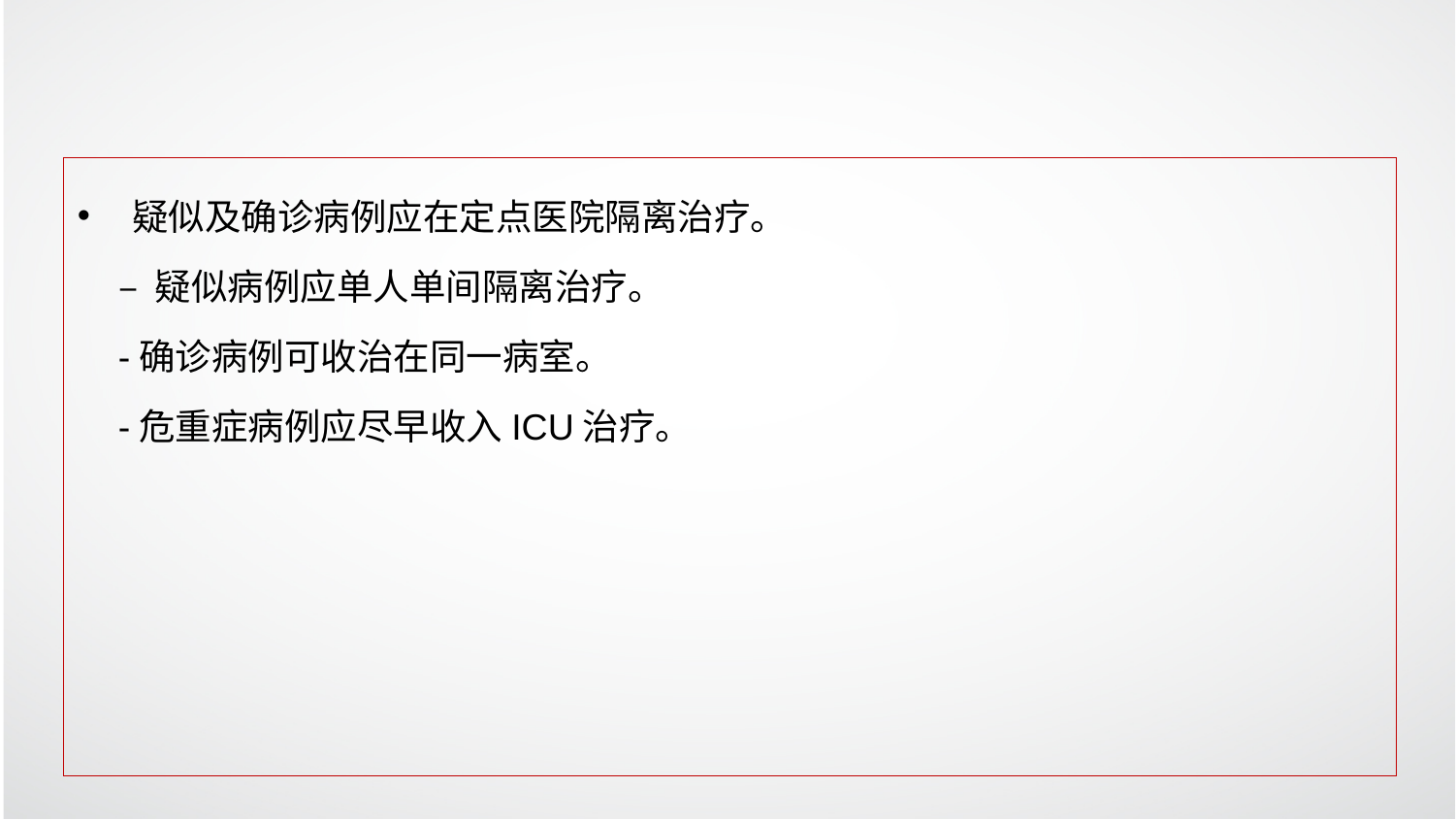

#
疑似及确诊病例应在定点医院隔离治疗。
     – 疑似病例应单人单间隔离治疗。
    -确诊病例可收治在同一病室。
    -危重症病例应尽早收入ICU治疗。